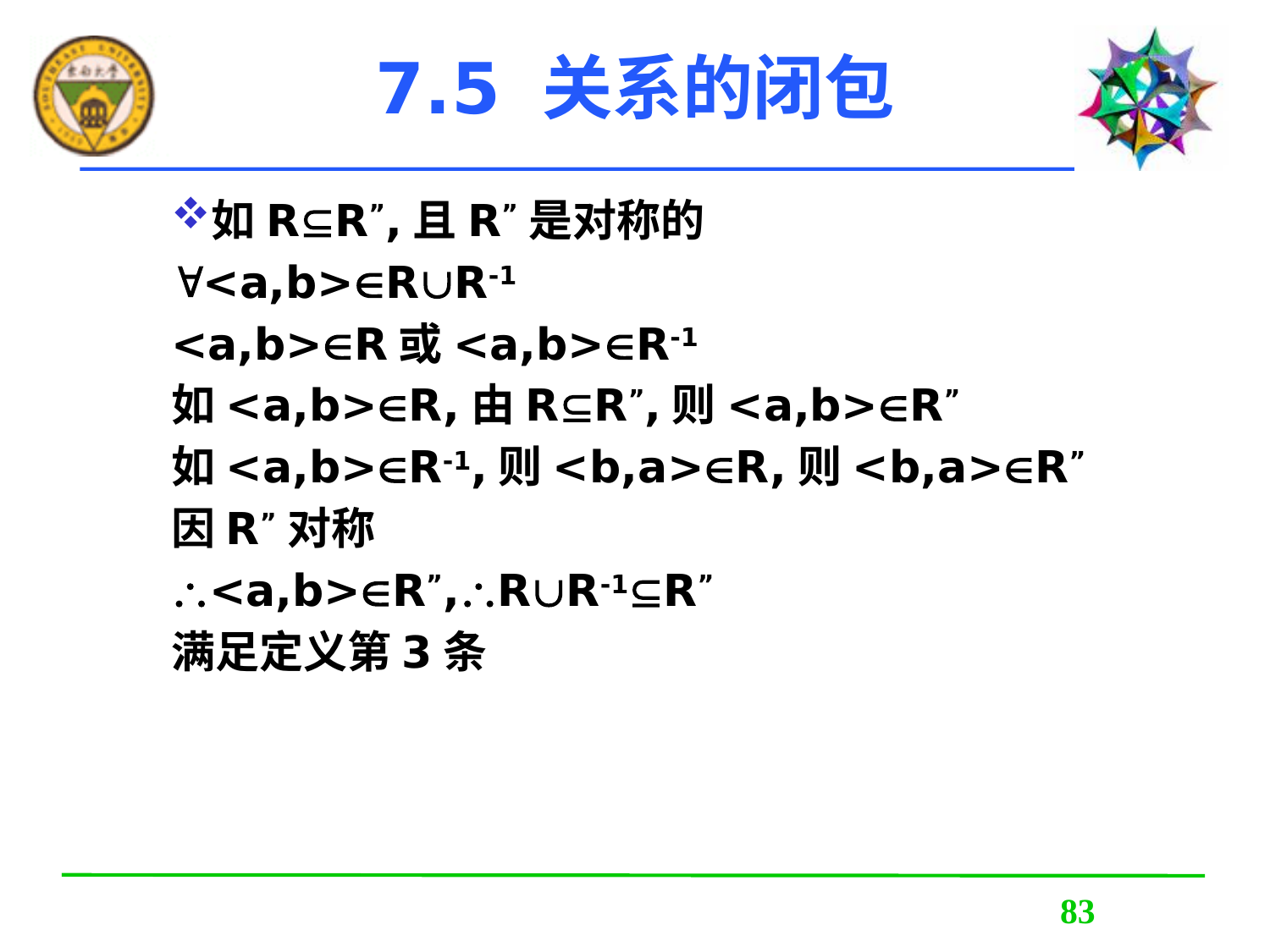

# 7.5 关系的闭包
如R⊆R”,且R”是对称的
∀<a,b>∈R∪R-1
<a,b>∈R或<a,b>∈R-1
如<a,b>∈R,由R⊆R”,则<a,b>∈R”
如<a,b>∈R-1,则<b,a>∈R,则<b,a>∈R”
因R”对称
∴<a,b>∈R”,∴R∪R-1⊆R”
满足定义第3条